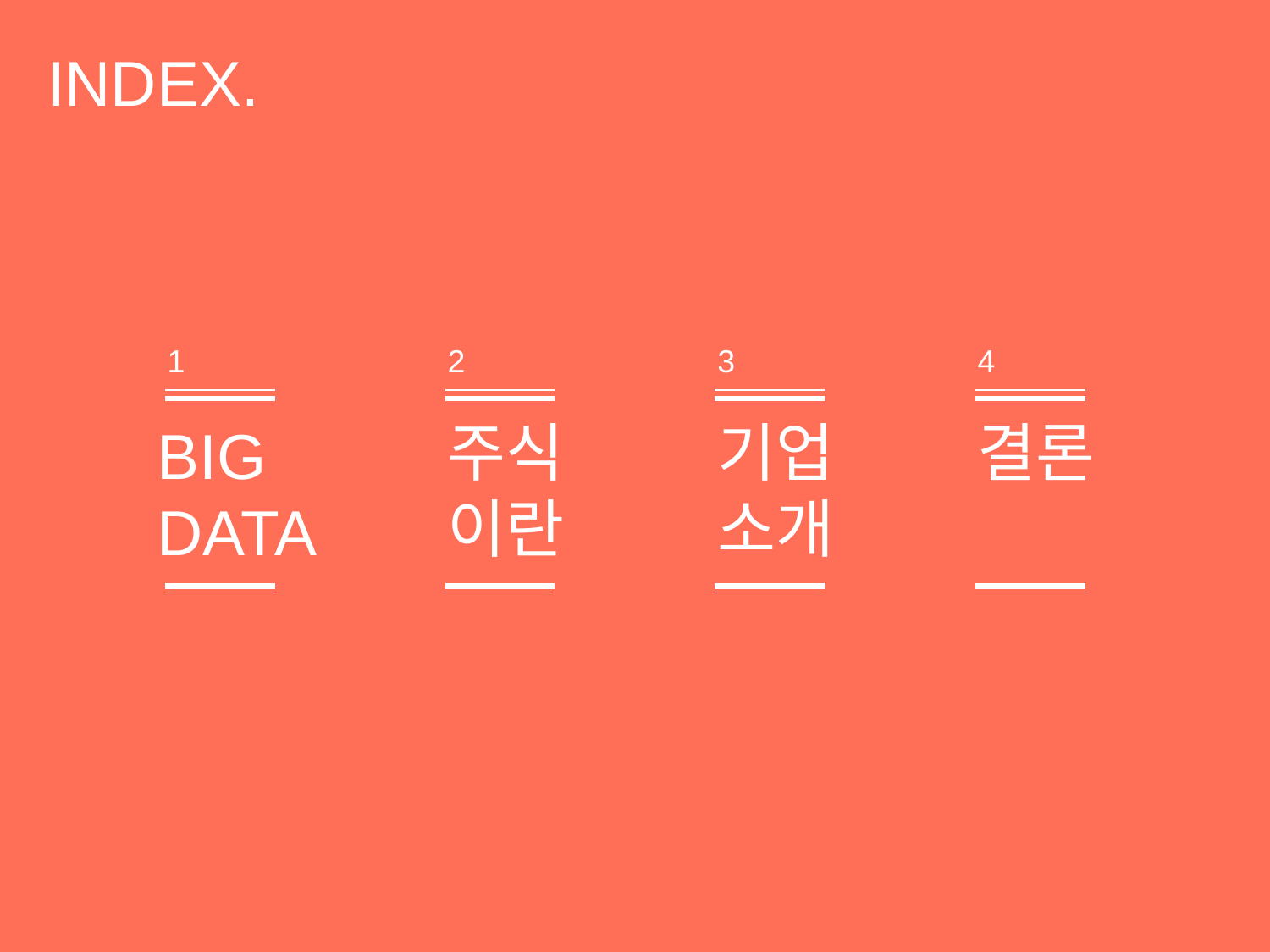

INDEX.
1
2
3
4
주식
이란
기업
소개
결론
BIG
DATA